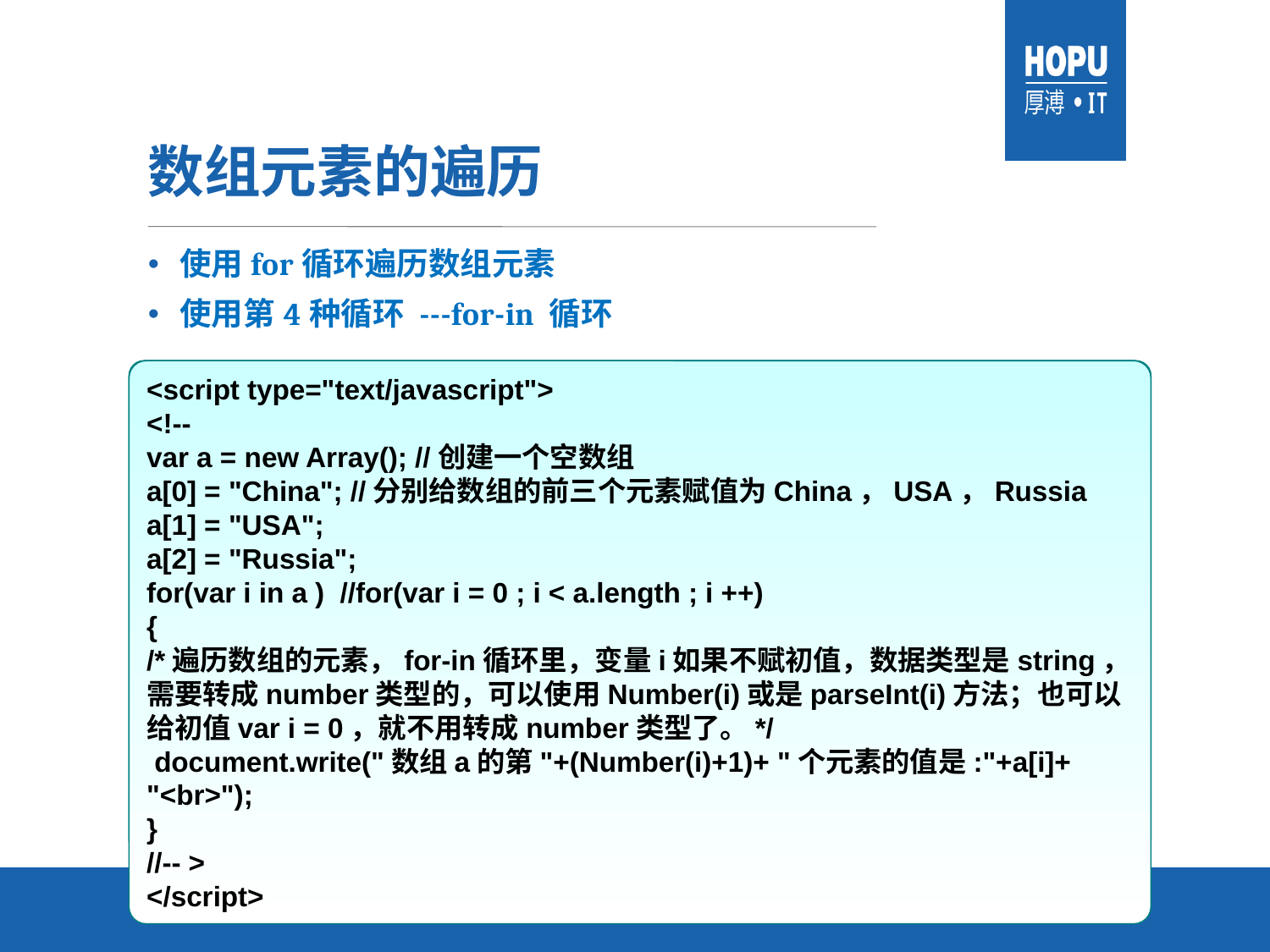

# 数组元素的遍历
使用for循环遍历数组元素
使用第4种循环 ---for-in 循环
<script type="text/javascript">
<!--
var a = new Array();  //创建一个空数组
a[0] = "China";	//分别给数组的前三个元素赋值为China，USA，Russia
a[1] = "USA";
a[2] = "Russia";
for(var i = 0 ; i < a.length ; i ++)
{
 //遍历数组的元素
 document.write("数组a的第"+(i+1)+ "个元素的值是:"+a[i]+ "<br>");
}
// -->
</script>
<script type="text/javascript">
<!--
var a = new Array(); //创建一个空数组
a[0] = "China"; //分别给数组的前三个元素赋值为China，USA，Russia
a[1] = "USA";
a[2] = "Russia";
for(var i in a )  //for(var i = 0 ; i < a.length ; i ++)
{
/*遍历数组的元素，for-in循环里，变量i如果不赋初值，数据类型是string，需要转成number类型的，可以使用Number(i)或是parseInt(i)方法；也可以给初值var i = 0，就不用转成number类型了。*/
 document.write("数组a的第"+(Number(i)+1)+ "个元素的值是:"+a[i]+ "<br>");
}
//-- >
</script>